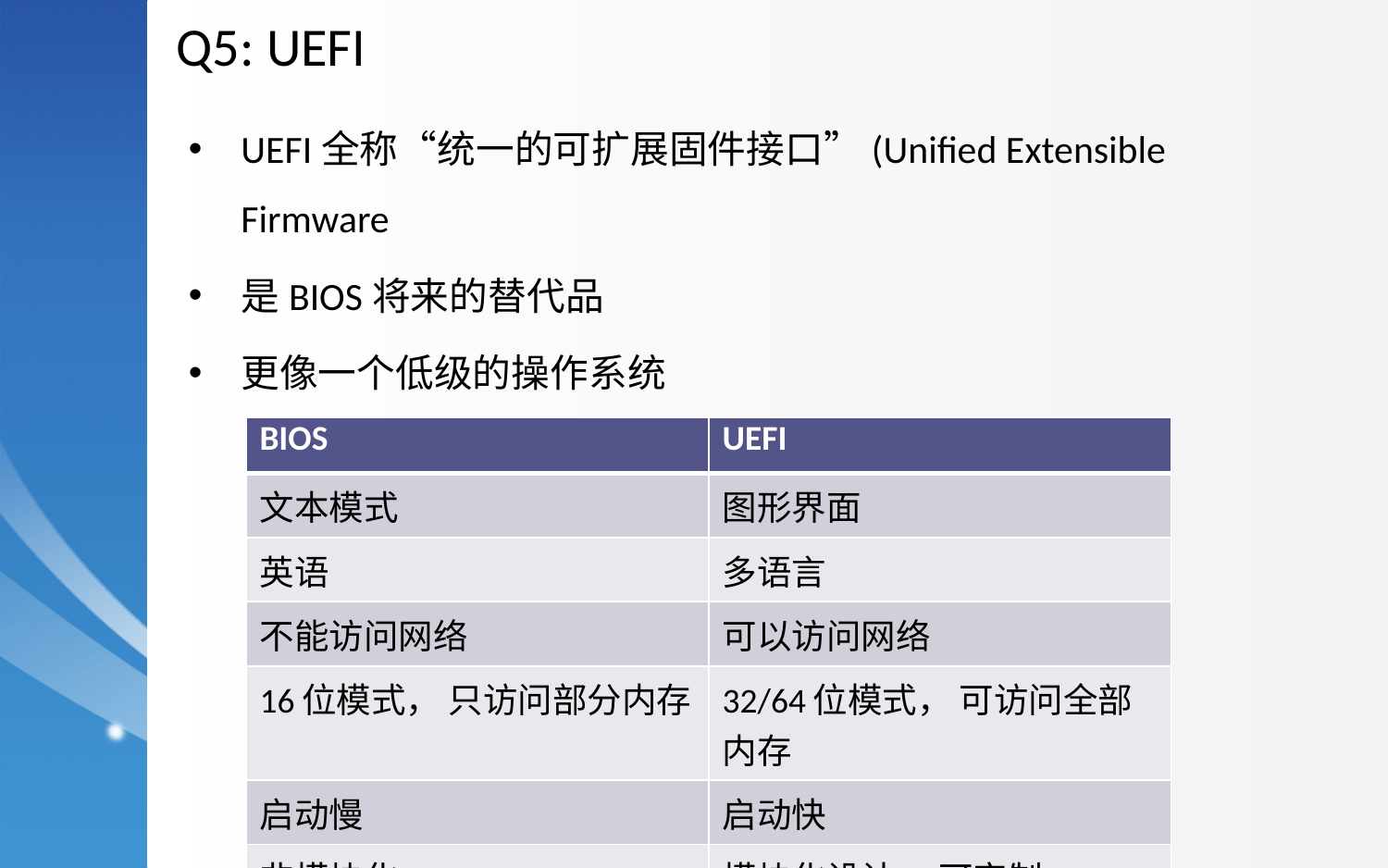

# Q5: UEFI
UEFI全称“统一的可扩展固件接口”(Unified Extensible Firmware
是BIOS将来的替代品
更像一个低级的操作系统

| BIOS | UEFI |
| --- | --- |
| 文本模式 | 图形界面 |
| 英语 | 多语言 |
| 不能访问网络 | 可以访问网络 |
| 16位模式， 只访问部分内存 | 32/64位模式， 可访问全部内存 |
| 启动慢 | 启动快 |
| 非模块化 | 模块化设计， 可定制 |